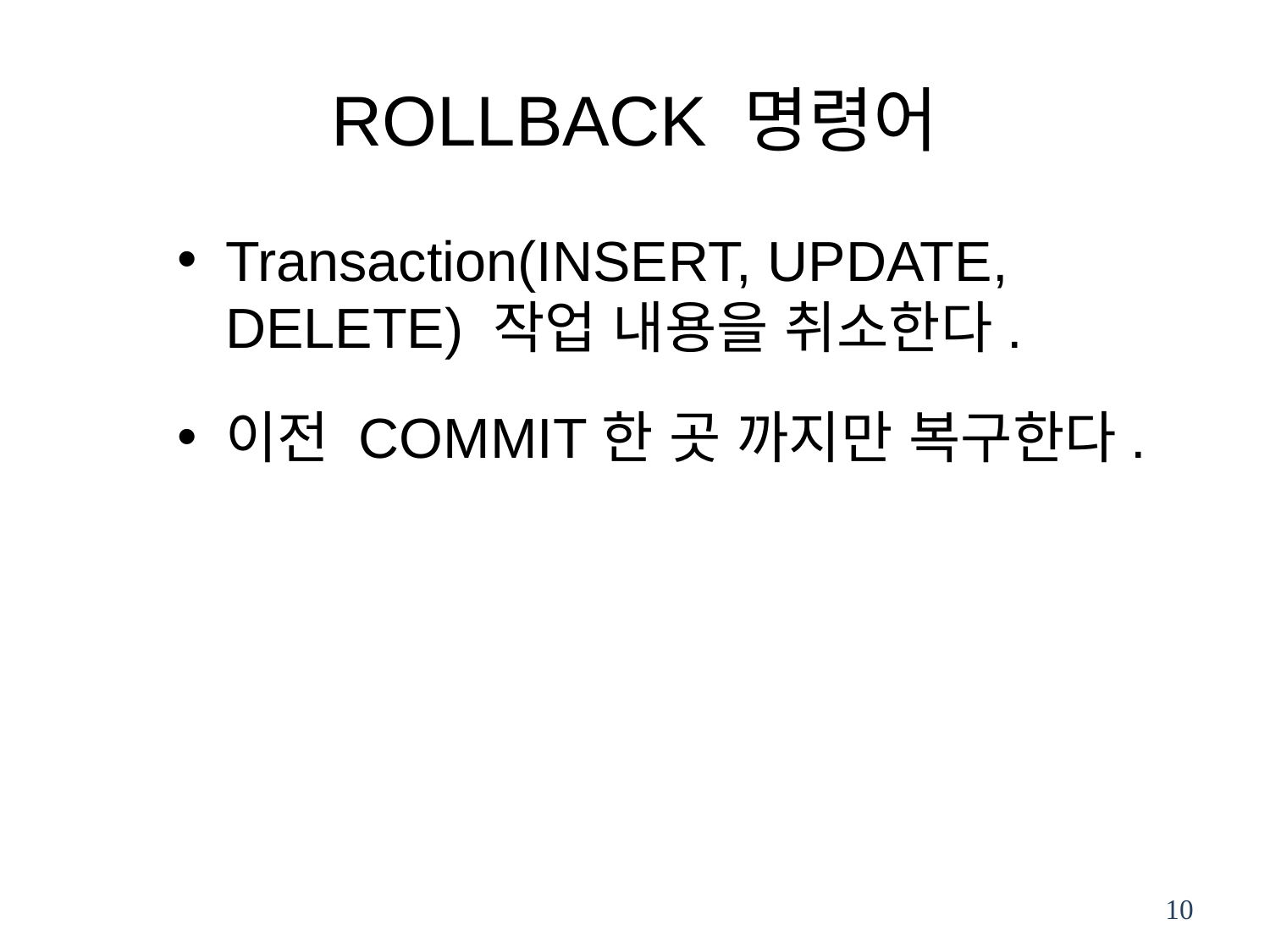

# ROLLBACK 명령어

Transaction(INSERT, UPDATE, DELETE) 작업 내용을 취소한다.
이전 COMMIT한 곳 까지만 복구한다.

10